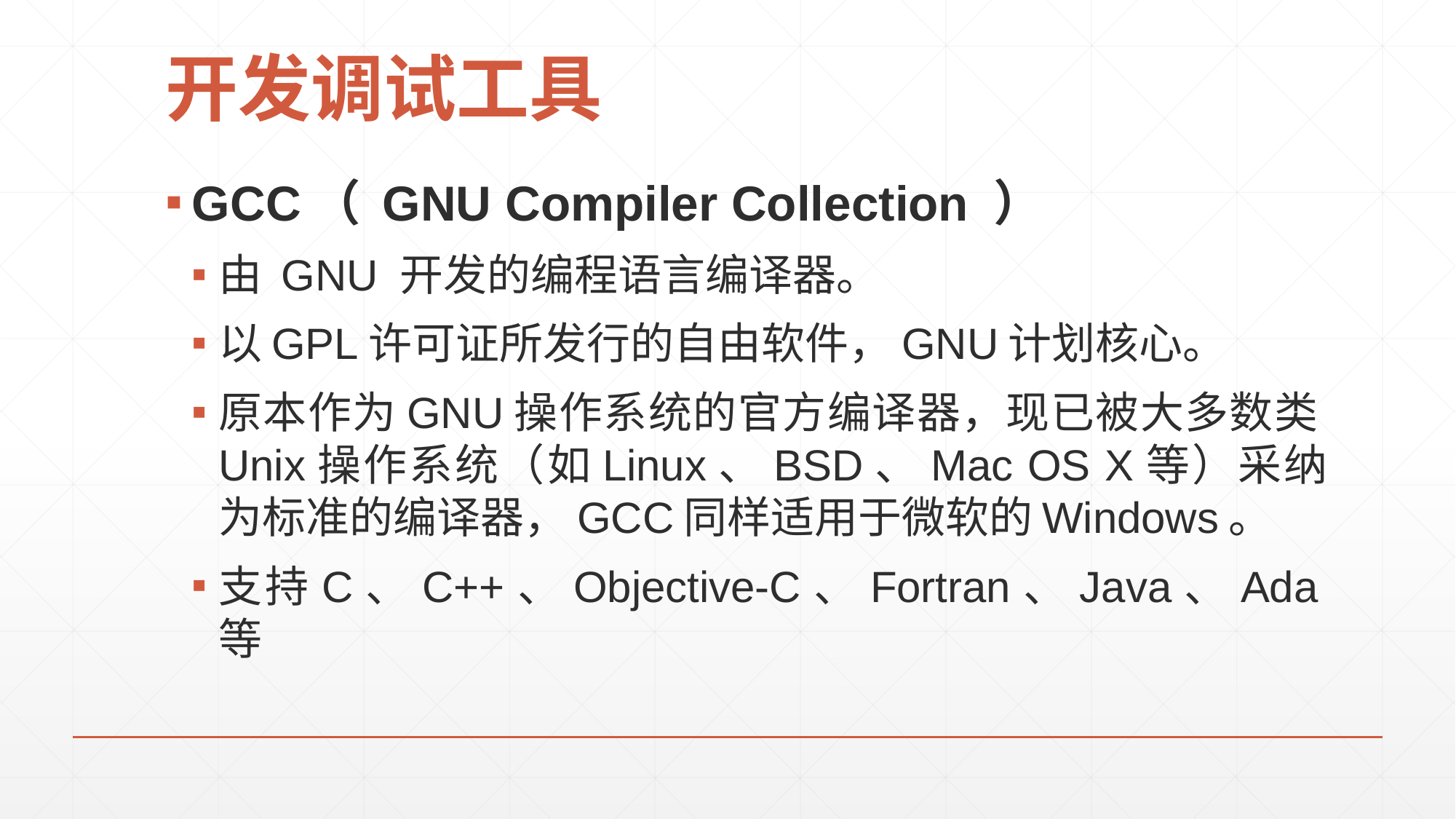

# 开发调试工具
GCC（ GNU Compiler Collection ）
由 GNU 开发的编程语言编译器。
以GPL许可证所发行的自由软件，GNU计划核心。
原本作为GNU操作系统的官方编译器，现已被大多数类Unix操作系统（如Linux、BSD、Mac OS X等）采纳为标准的编译器，GCC同样适用于微软的Windows。
支持C、C++、Objective-C、Fortran、Java、Ada等